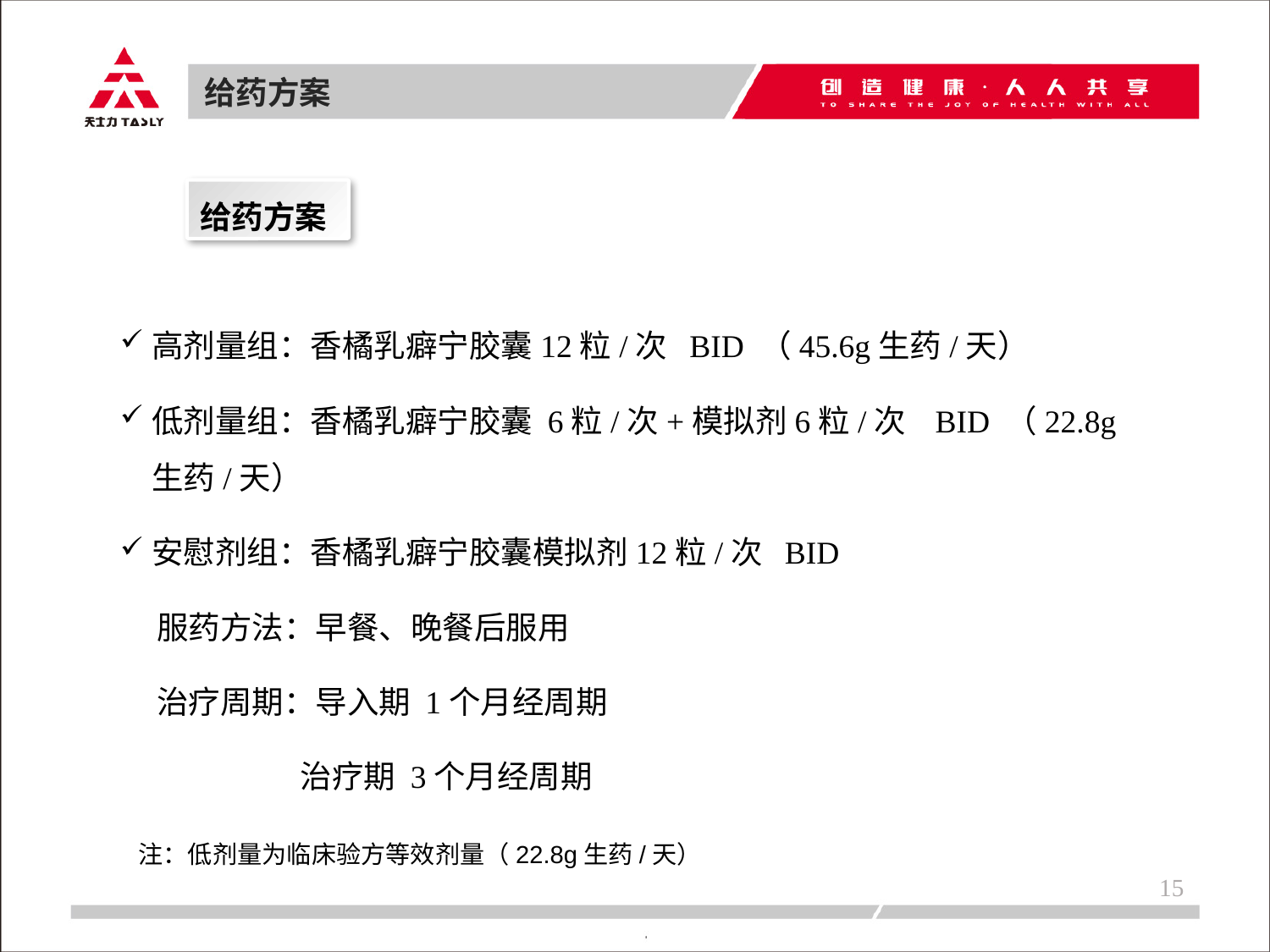

给药方案
给药方案
高剂量组：香橘乳癖宁胶囊12粒/次  BID （45.6g生药/天）
低剂量组：香橘乳癖宁胶囊 6粒/次+模拟剂6粒/次   BID （22.8g生药/天）
安慰剂组：香橘乳癖宁胶囊模拟剂12粒/次  BID
    服药方法：早餐、晚餐后服用
    治疗周期：导入期 1个月经周期
                        治疗期 3个月经周期
注：低剂量为临床验方等效剂量（22.8g生药/天）
15